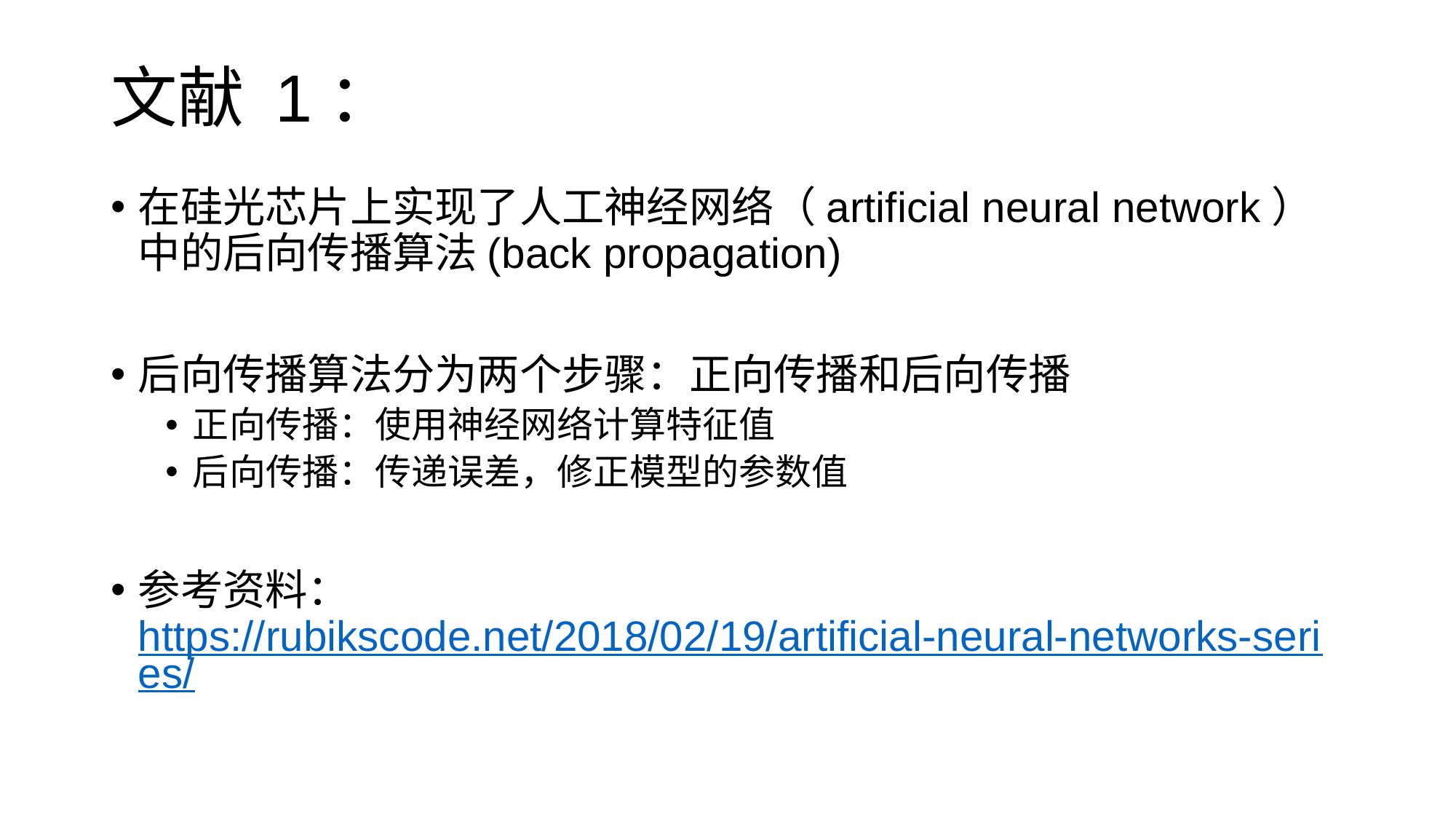

# 文献 1：
在硅光芯片上实现了人工神经网络（artificial neural network）中的后向传播算法(back propagation)

后向传播算法分为两个步骤：正向传播和后向传播
正向传播：使用神经网络计算特征值
后向传播：传递误差，修正模型的参数值

参考资料：https://rubikscode.net/2018/02/19/artificial-neural-networks-series/